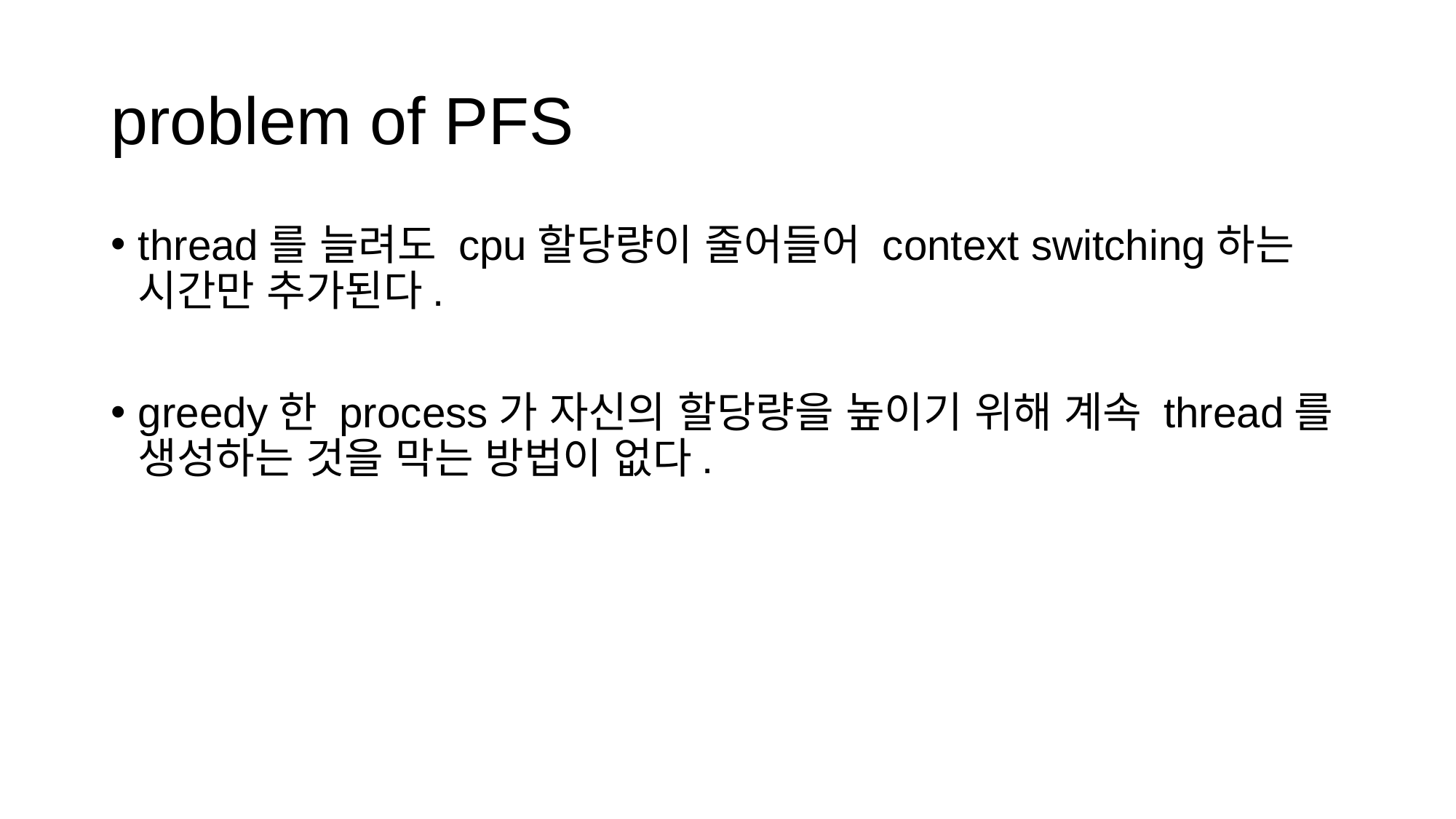

# problem of PFS
thread를 늘려도 cpu할당량이 줄어들어 context switching하는 시간만 추가된다.

greedy한 process가 자신의 할당량을 높이기 위해 계속 thread를 생성하는 것을 막는 방법이 없다.